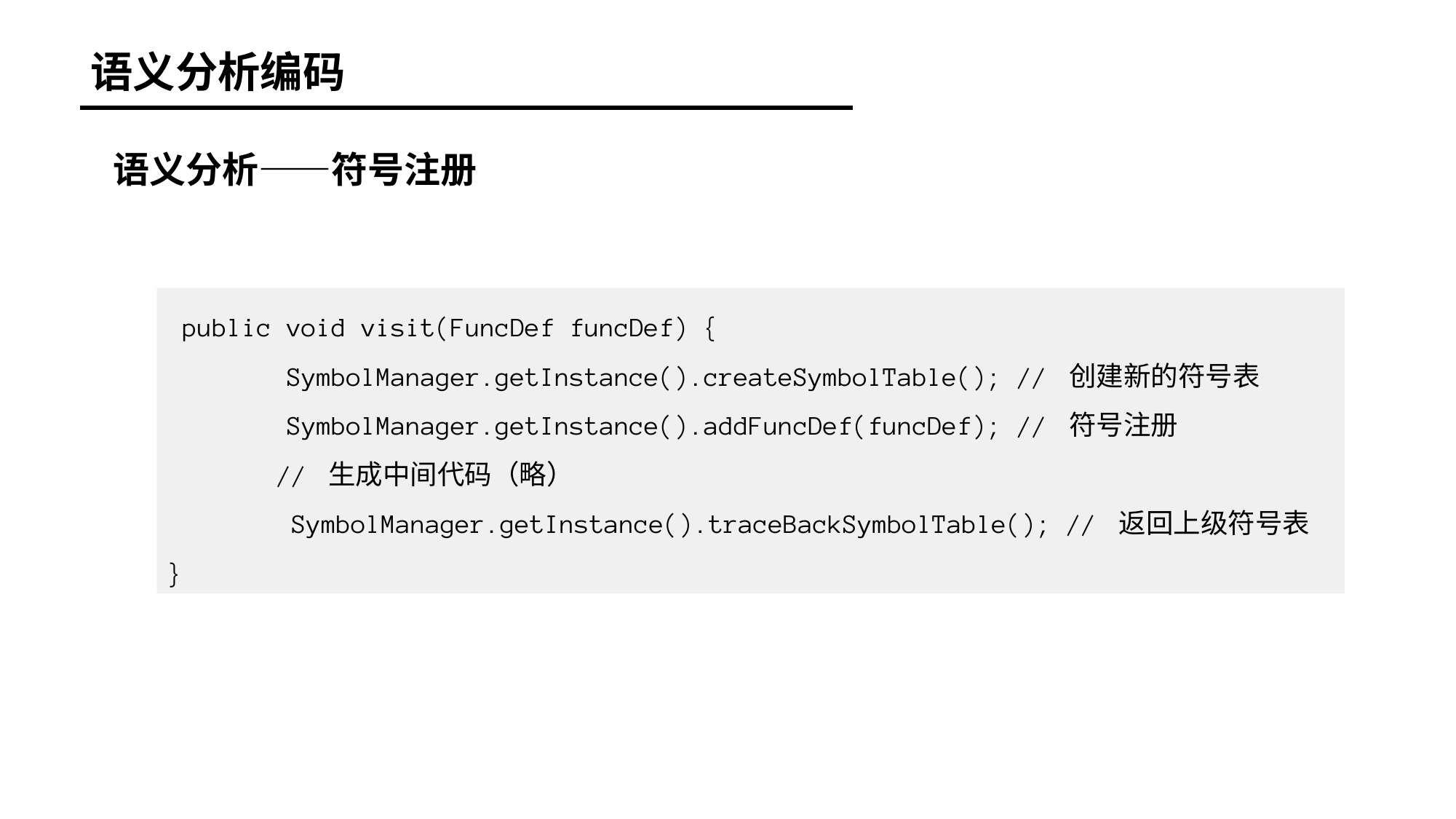

语义分析编码
语义分析——符号注册
 public void visit(FuncDef funcDef) {
        SymbolManager.getInstance().createSymbolTable(); // 创建新的符号表
        SymbolManager.getInstance().addFuncDef(funcDef); // 符号注册
	// 生成中间代码（略）
	 SymbolManager.getInstance().traceBackSymbolTable(); // 返回上级符号表
}